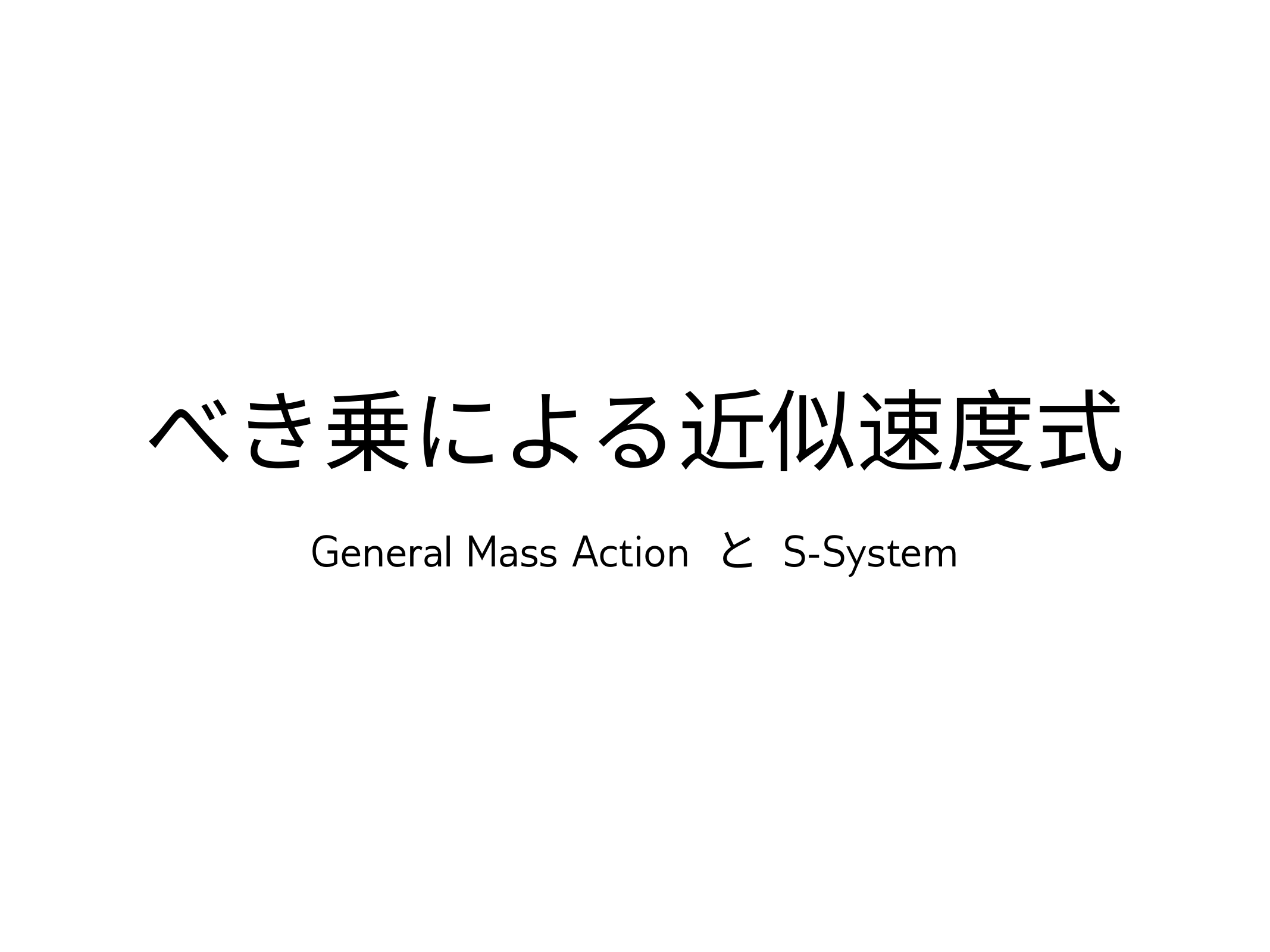

# べき乗による近似速度式
General Mass Action と S-System